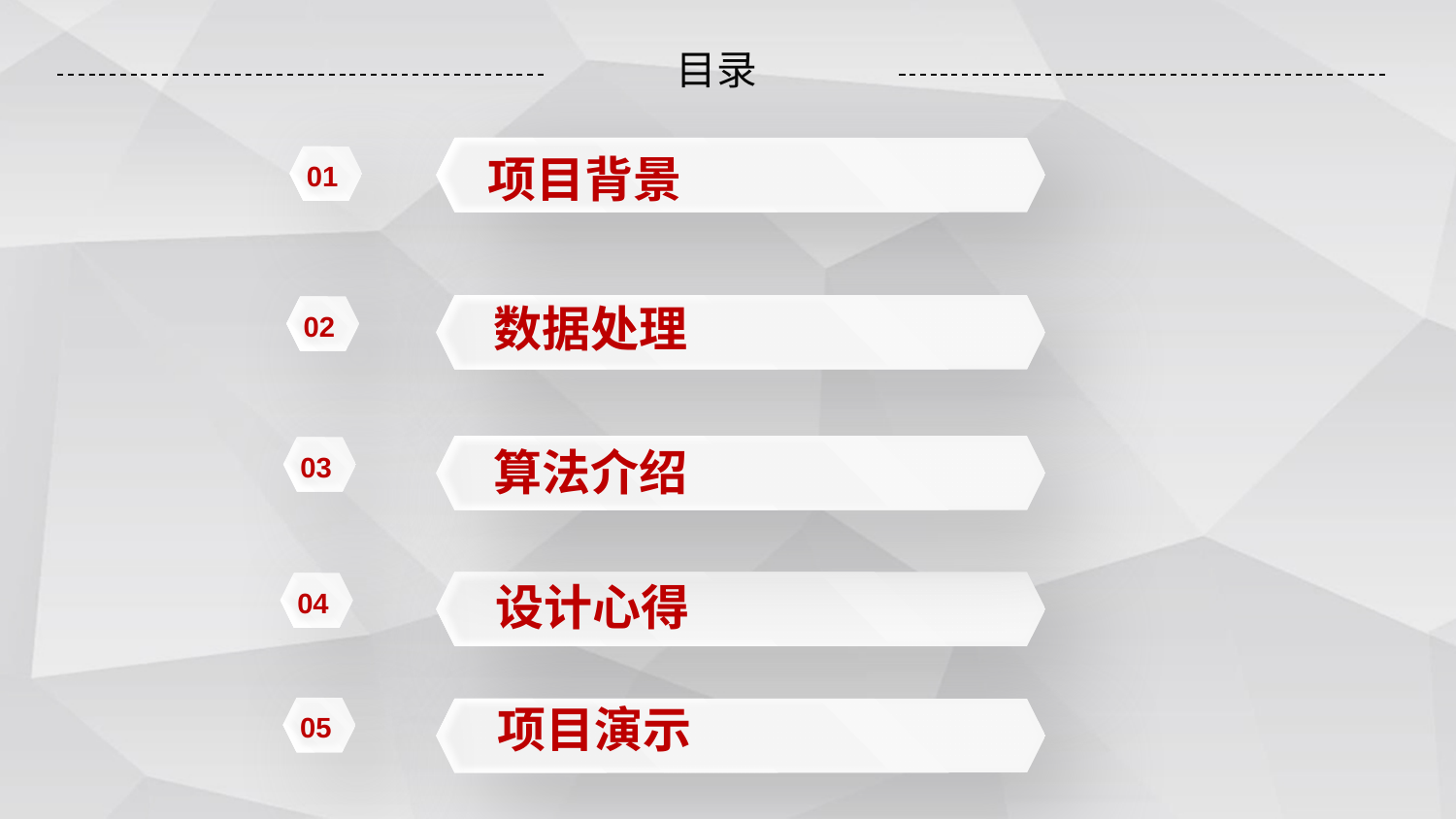

目录

项目背景

01
数据处理

02

算法介绍

03

设计心得

04

项目演示

05